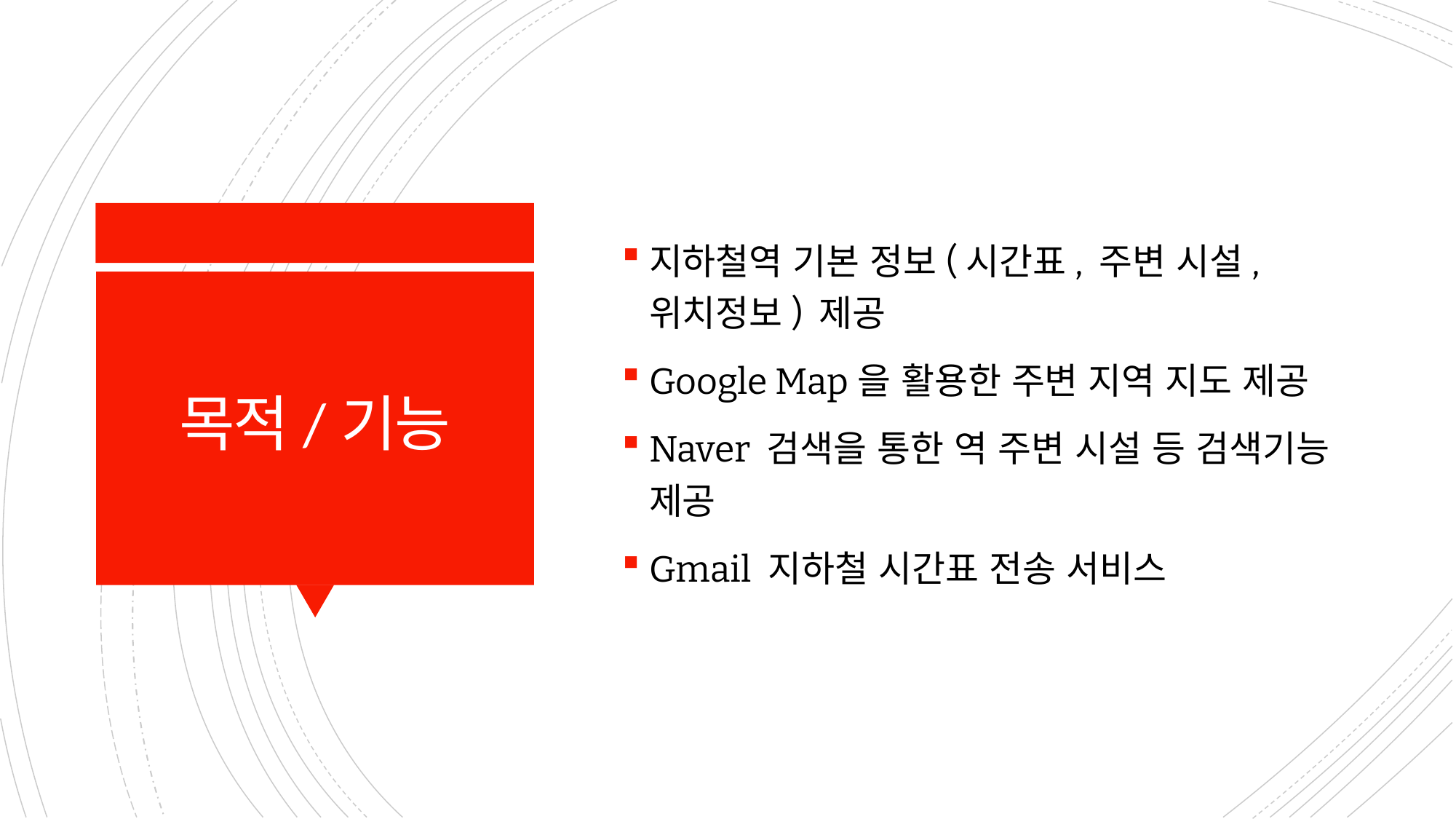

지하철역 기본 정보(시간표, 주변 시설, 위치정보) 제공
Google Map을 활용한 주변 지역 지도 제공
Naver 검색을 통한 역 주변 시설 등 검색기능 제공
Gmail 지하철 시간표 전송 서비스
# 목적/기능